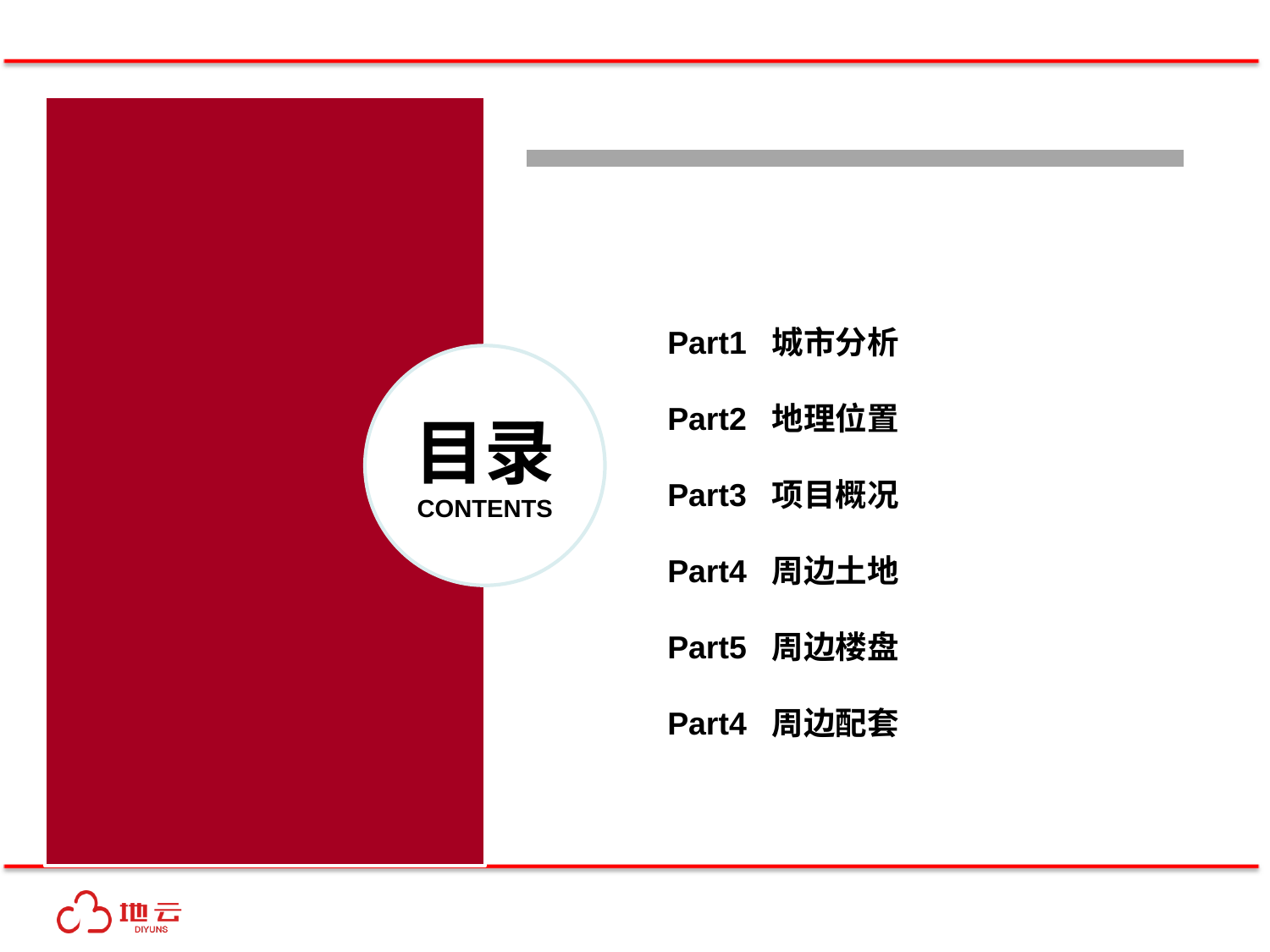

Part1  城市分析

Part2  地理位置

Part3  项目概况

Part4  周边土地

Part5  周边楼盘

Part4  周边配套

目录
CONTENTS